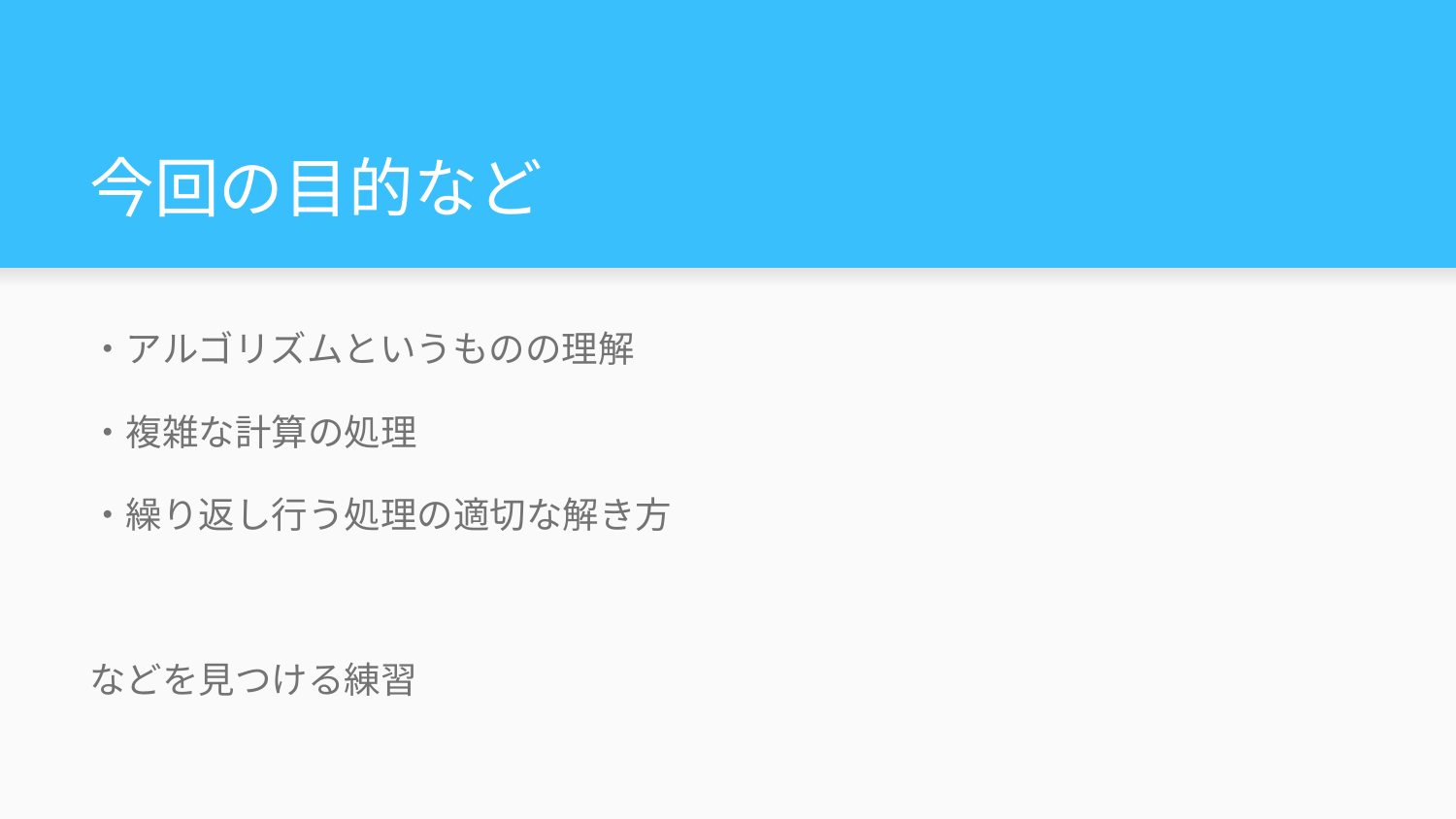

# 今回の目的など
・アルゴリズムというものの理解
・複雑な計算の処理
・繰り返し行う処理の適切な解き方

などを見つける練習